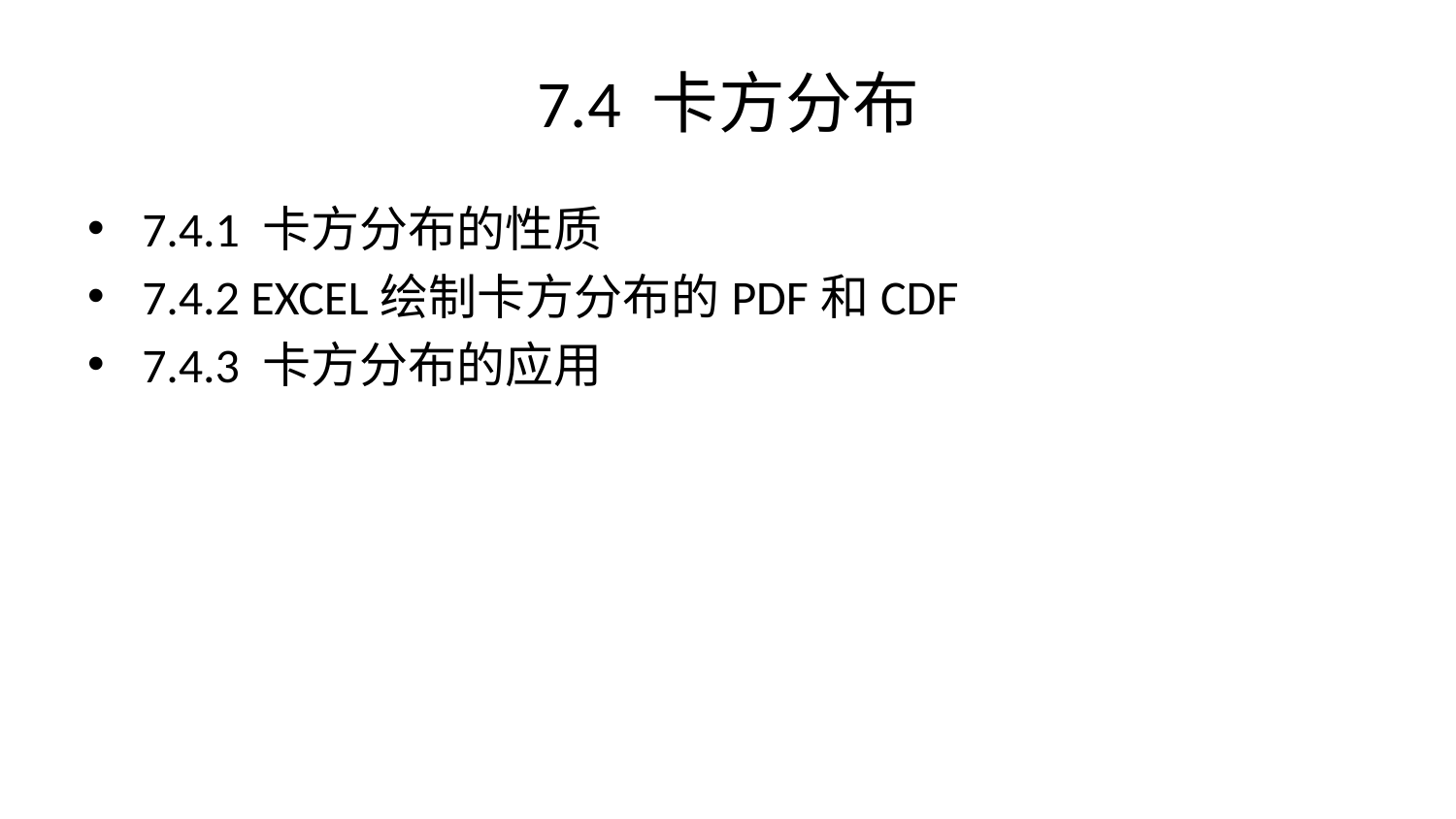

# 7.4 卡方分布
7.4.1 卡方分布的性质
7.4.2 EXCEL绘制卡方分布的PDF和CDF
7.4.3 卡方分布的应用